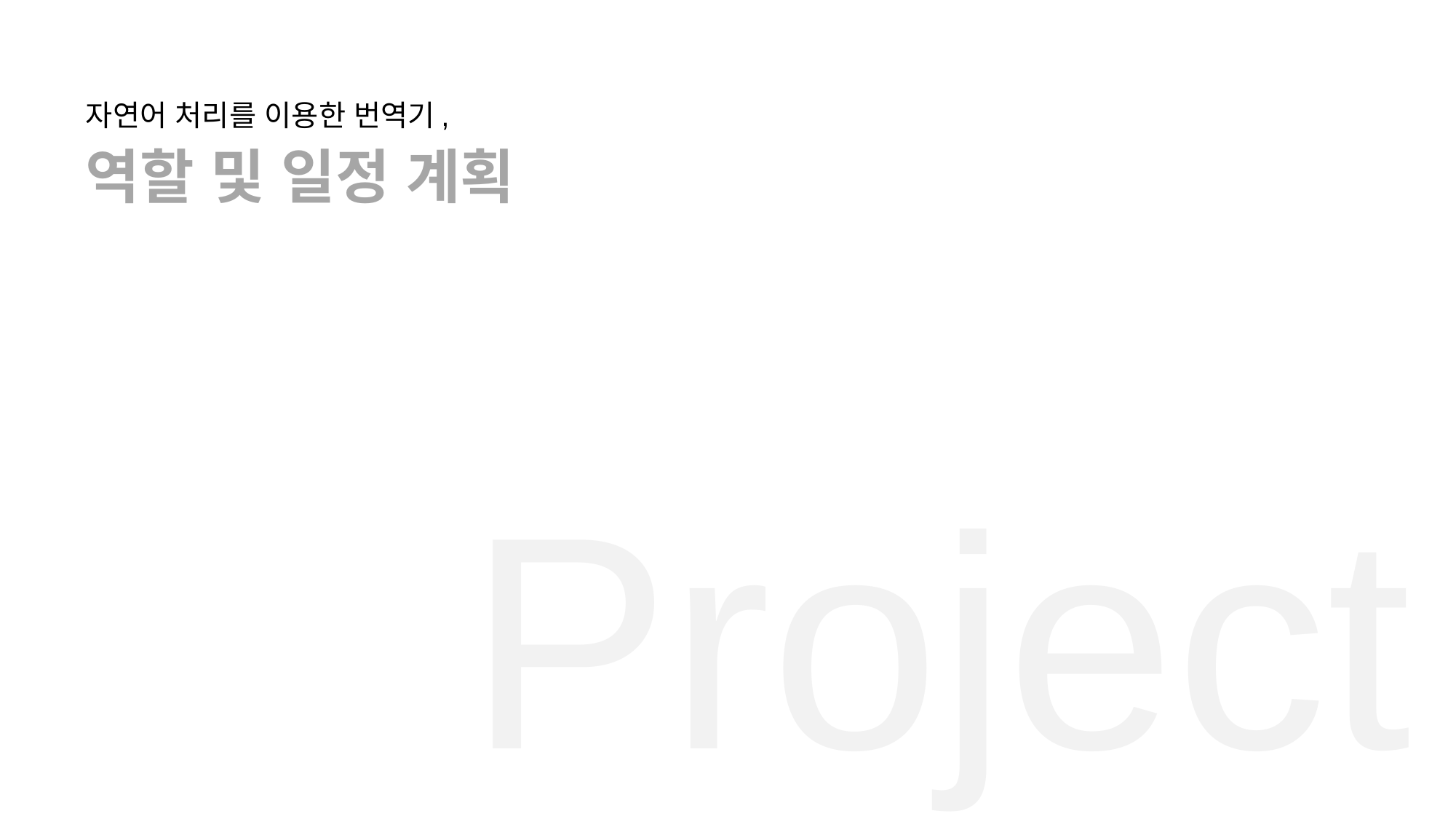

자연어 처리를 이용한 번역기,
역할 및 일정 계획
Project